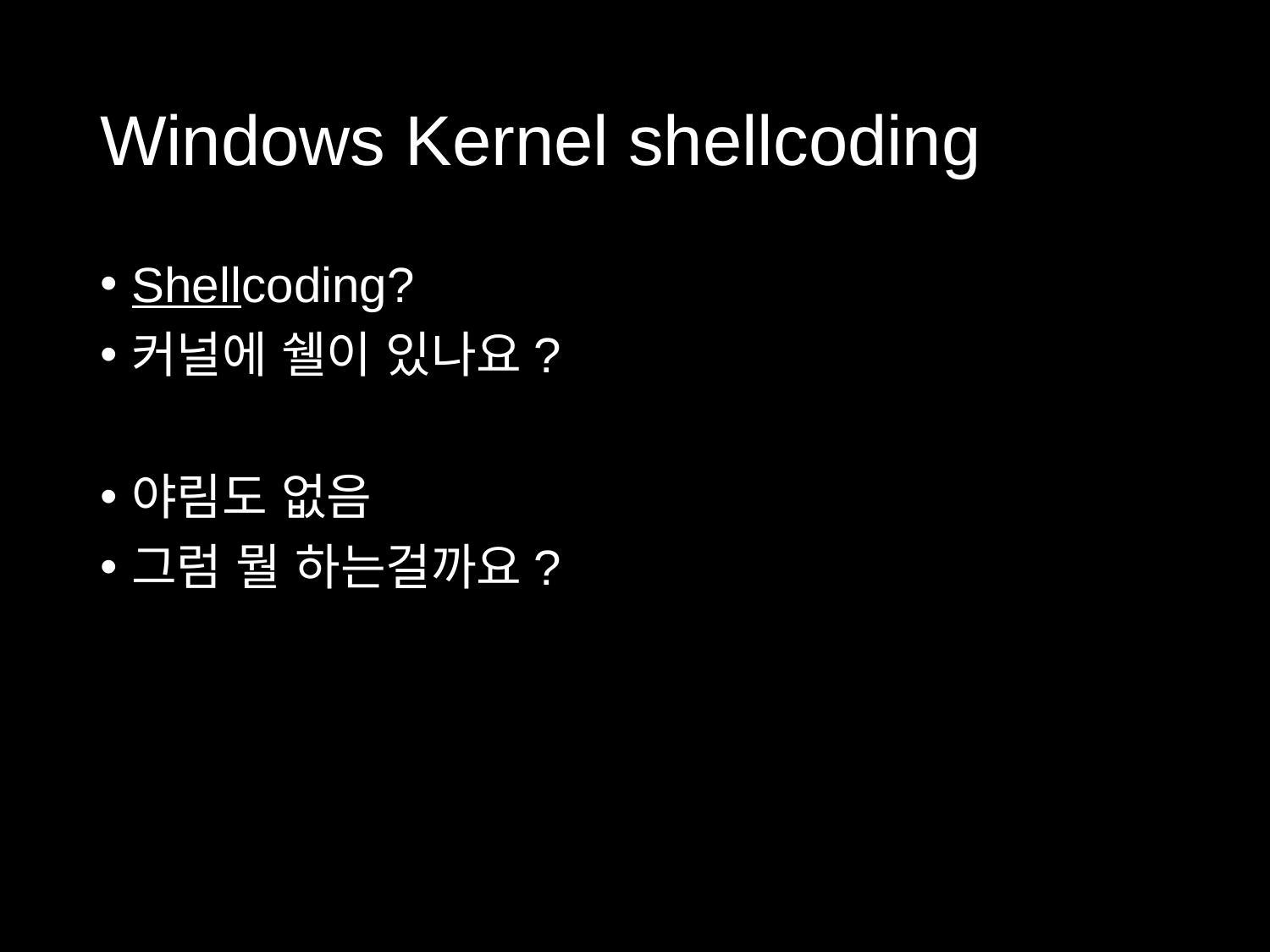

# Windows Kernel shellcoding
Shellcoding?
커널에 쉘이 있나요?

야림도 없음
그럼 뭘 하는걸까요?